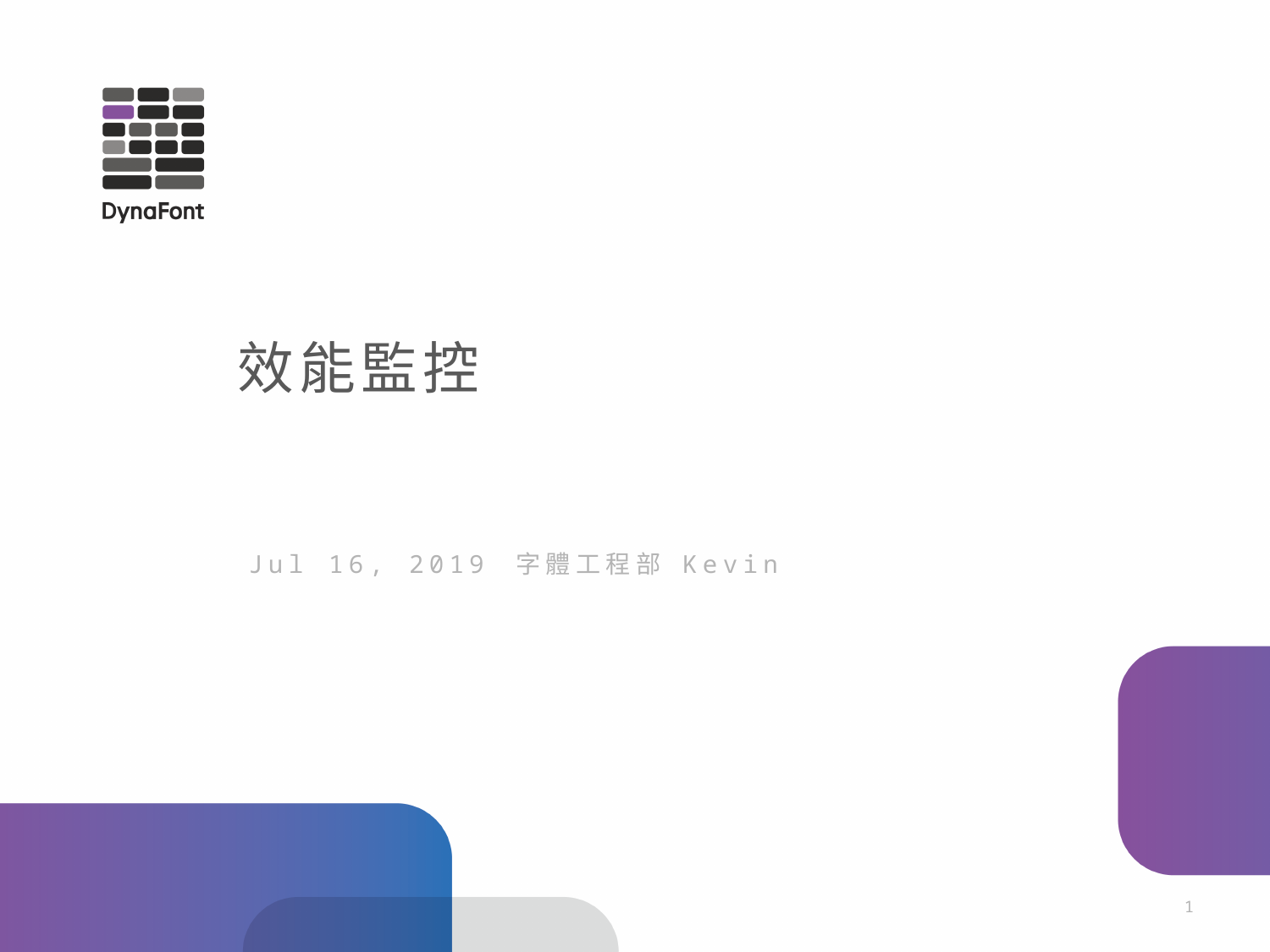

# 效能監控

Jul 16, 2019 字體工程部 Kevin
1